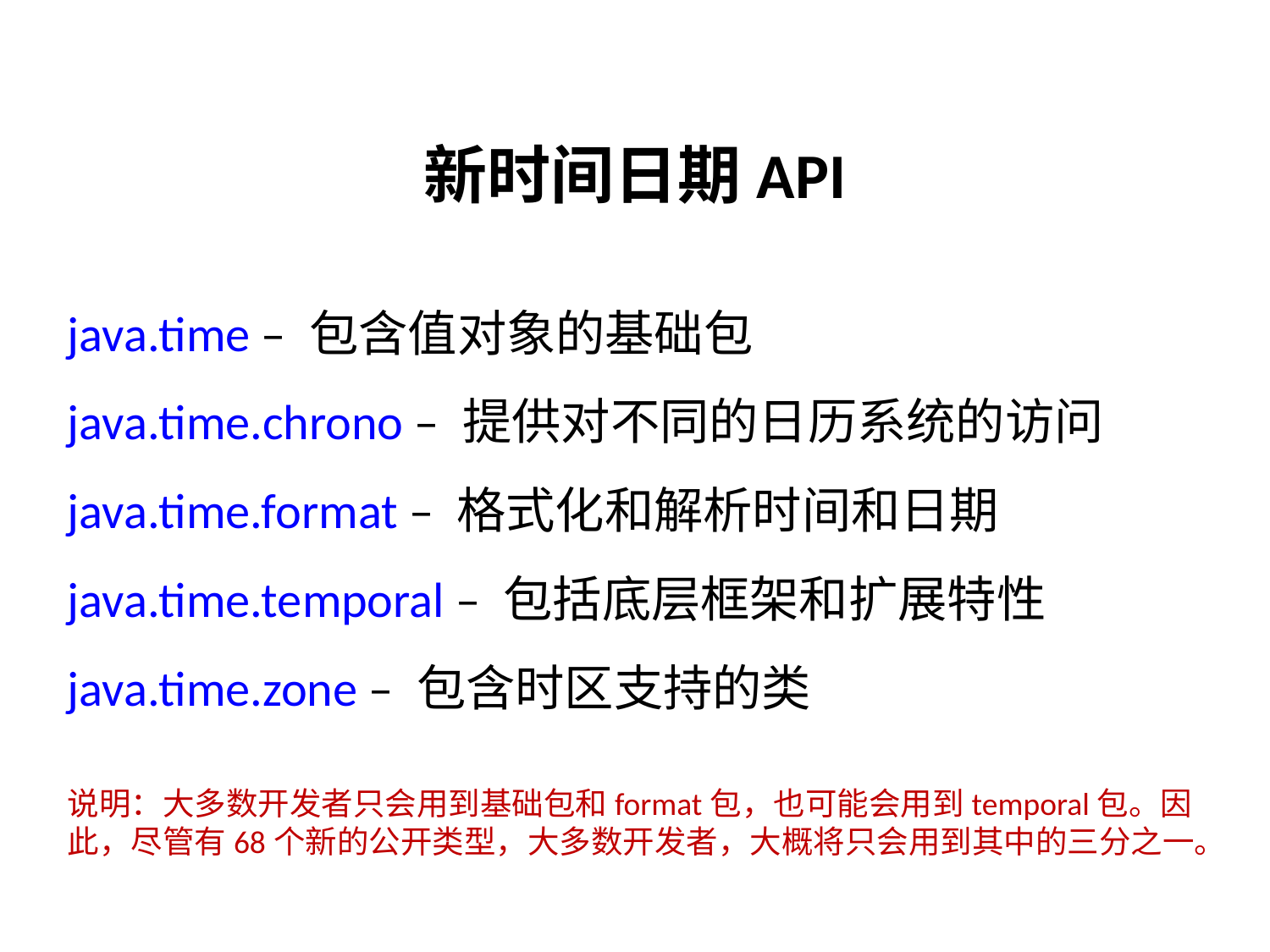

新时间日期API
java.time – 包含值对象的基础包
java.time.chrono – 提供对不同的日历系统的访问
java.time.format – 格式化和解析时间和日期
java.time.temporal – 包括底层框架和扩展特性
java.time.zone – 包含时区支持的类
说明：大多数开发者只会用到基础包和format包，也可能会用到temporal包。因此，尽管有68个新的公开类型，大多数开发者，大概将只会用到其中的三分之一。